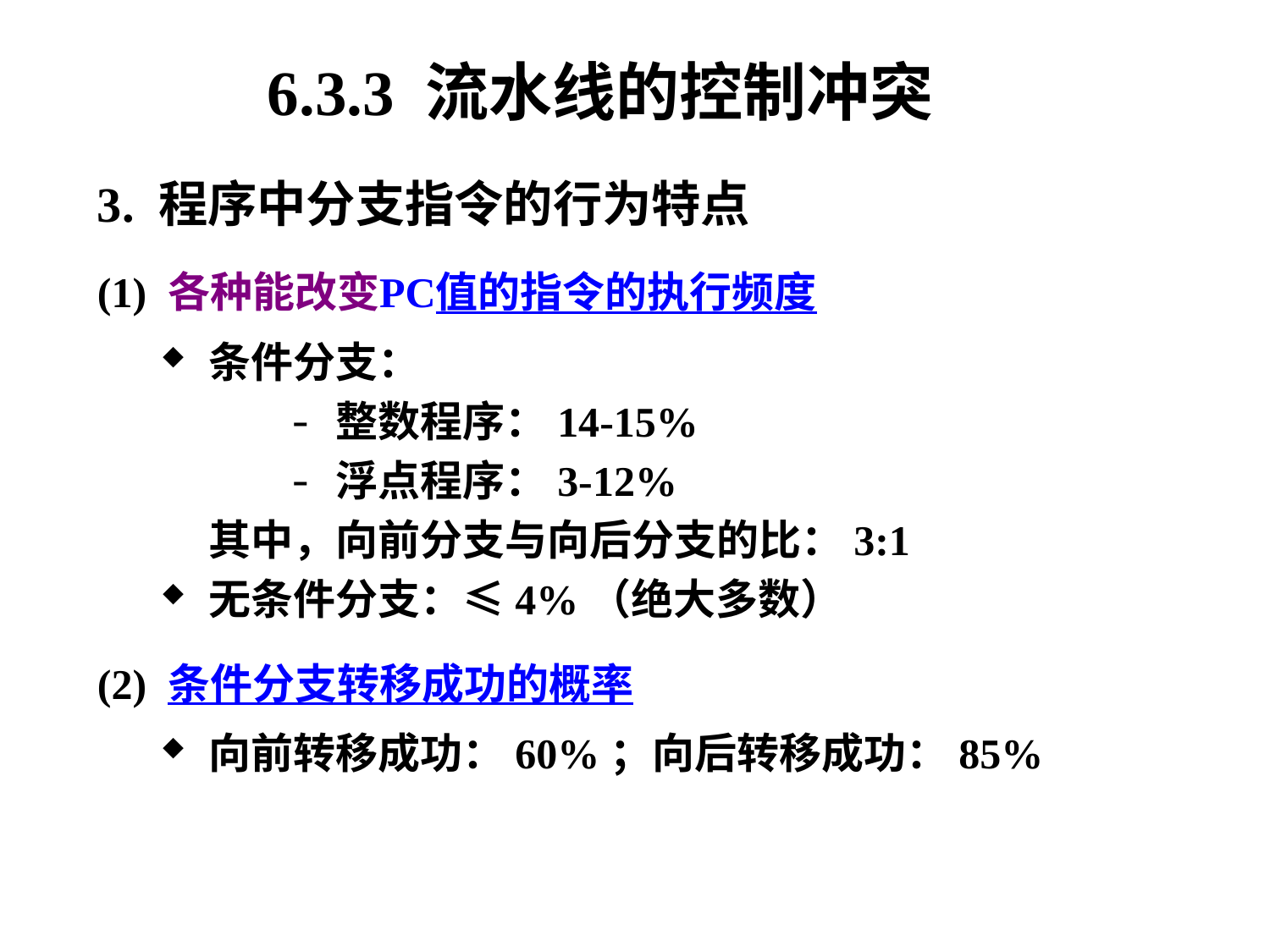

6.3.3 流水线的控制冲突
3. 程序中分支指令的行为特点
(1) 各种能改变PC值的指令的执行频度
条件分支：
整数程序：14-15%
浮点程序：3-12%
	其中，向前分支与向后分支的比：3:1
无条件分支：≤4%（绝大多数）
(2) 条件分支转移成功的概率
向前转移成功：60%；向后转移成功：85%